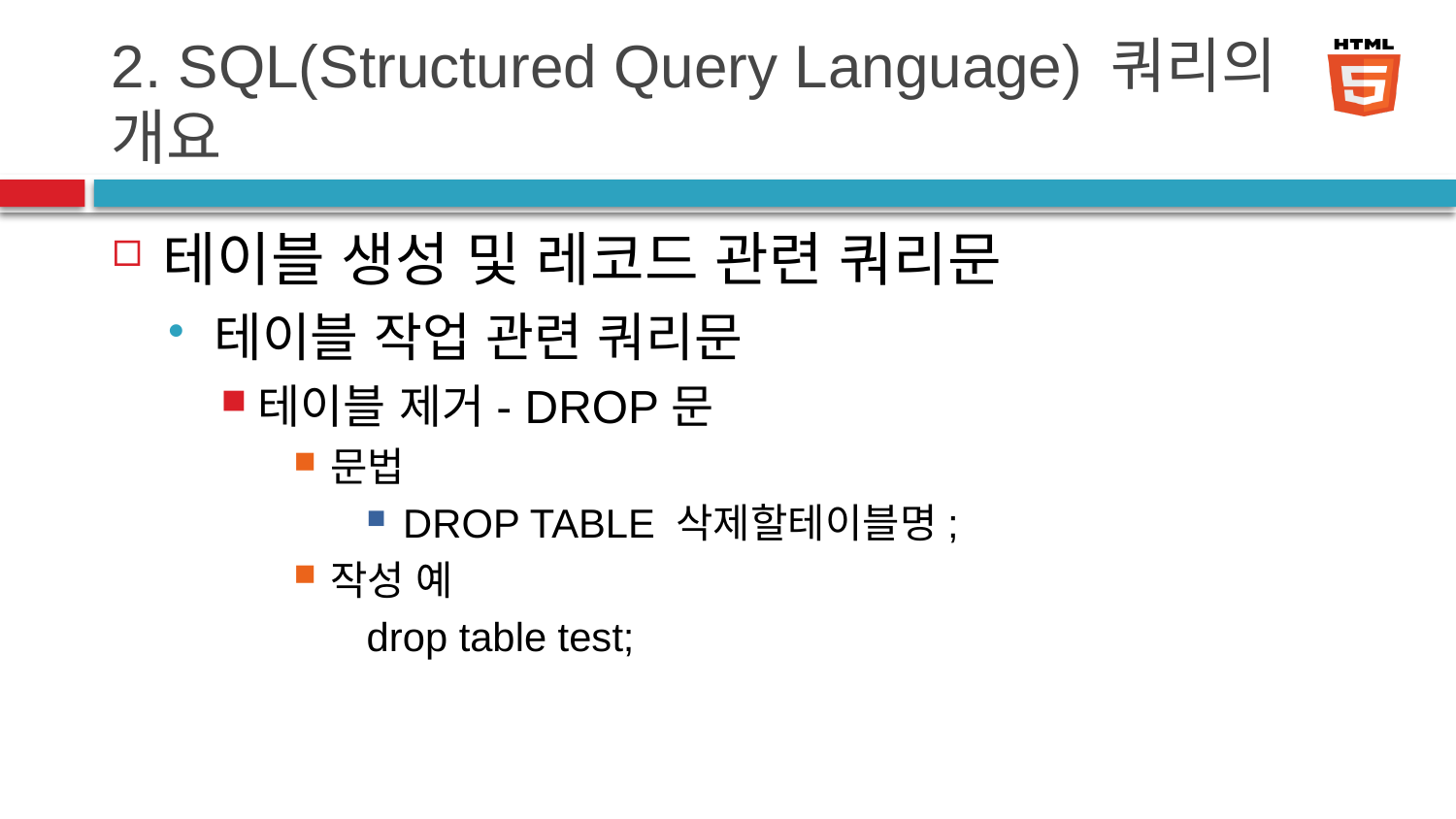

# 2. SQL(Structured Query Language) 쿼리의 개요
테이블 생성 및 레코드 관련 쿼리문
테이블 작업 관련 쿼리문
테이블 제거- DROP문
문법
DROP TABLE 삭제할테이블명;
작성 예
drop table test;